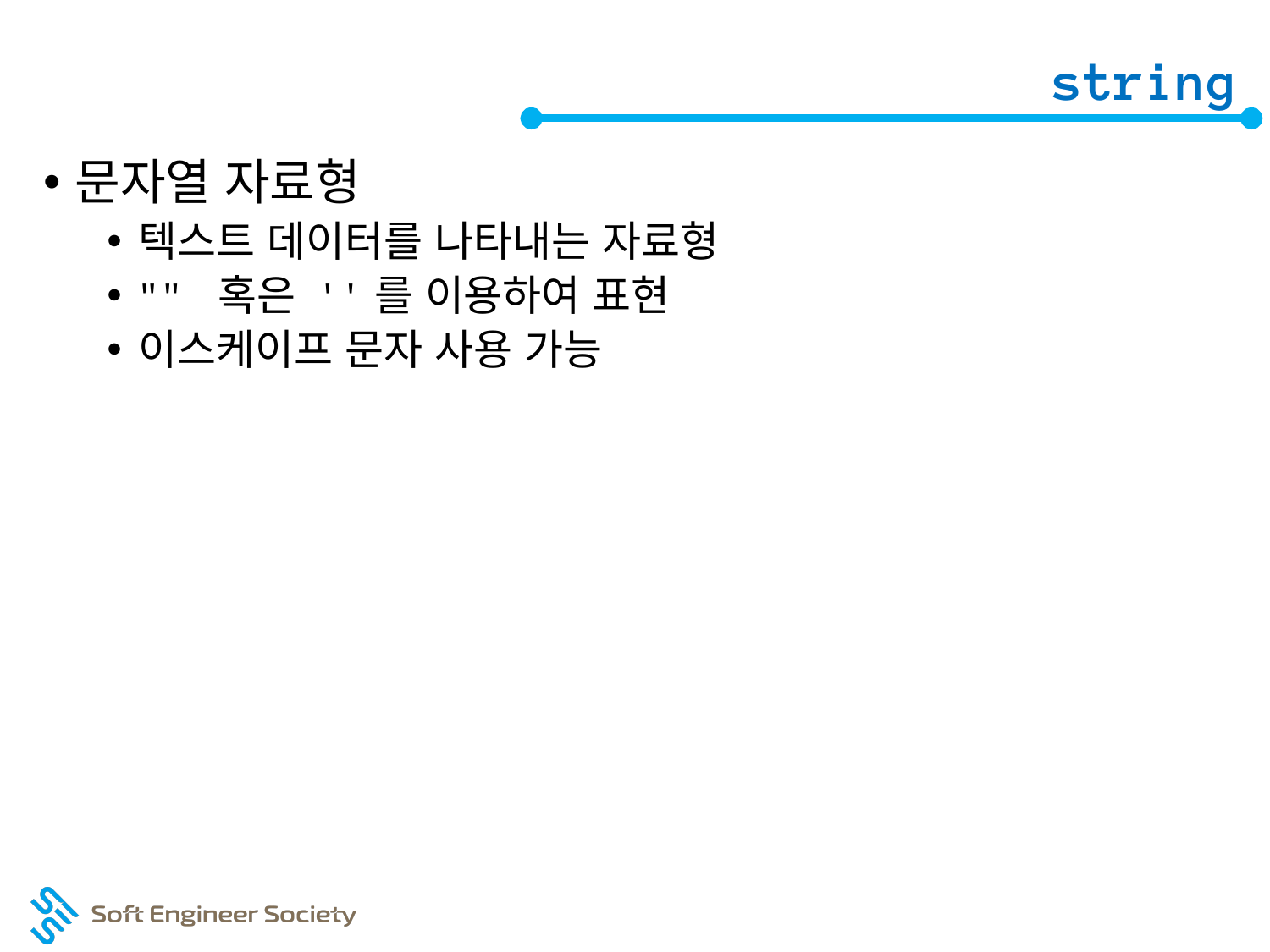

# string
문자열 자료형
텍스트 데이터를 나타내는 자료형
"" 혹은 ''를 이용하여 표현
이스케이프 문자 사용 가능